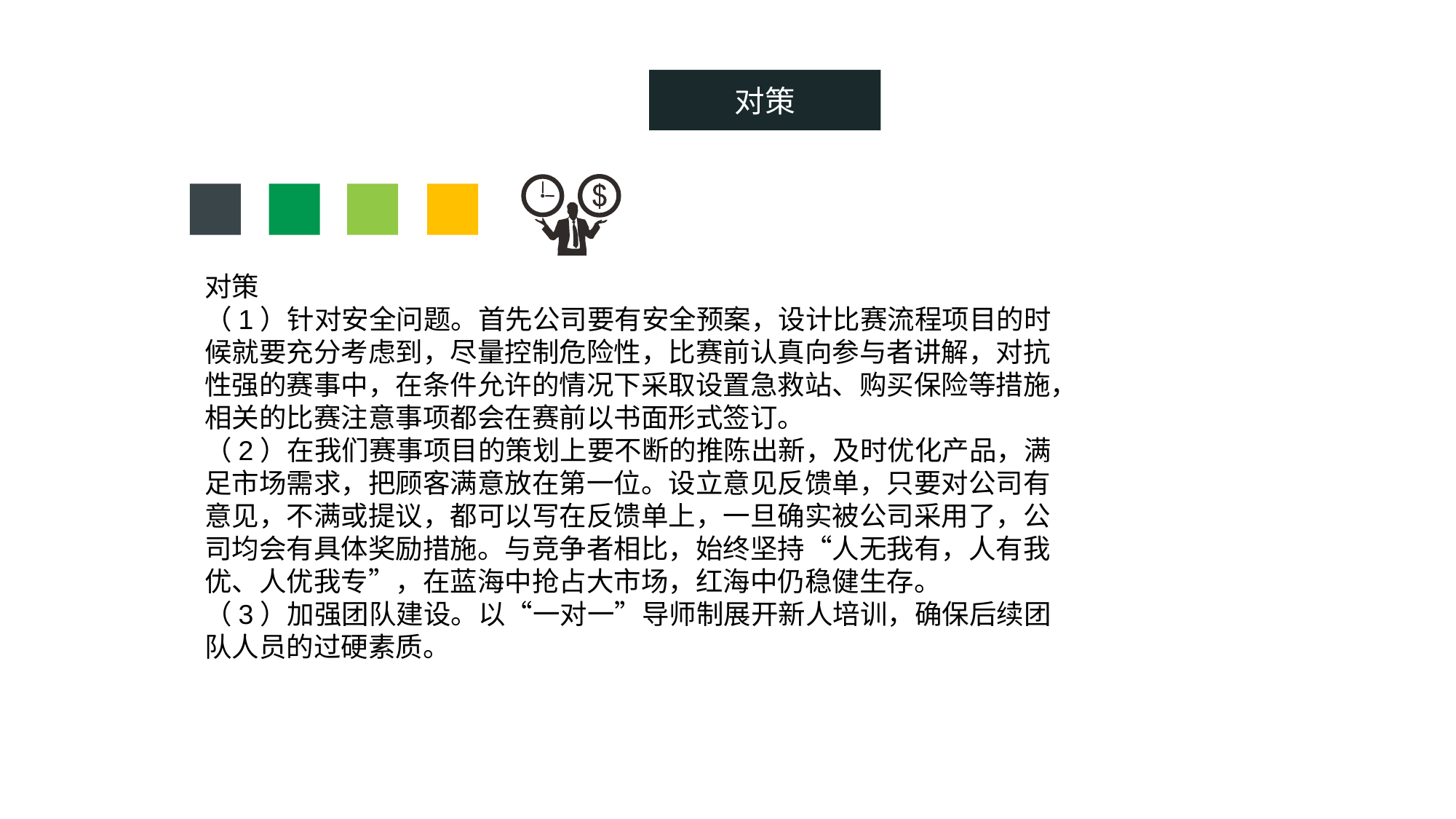

对策

对策
（1）针对安全问题。首先公司要有安全预案，设计比赛流程项目的时候就要充分考虑到，尽量控制危险性，比赛前认真向参与者讲解，对抗性强的赛事中，在条件允许的情况下采取设置急救站、购买保险等措施，相关的比赛注意事项都会在赛前以书面形式签订。
（2）在我们赛事项目的策划上要不断的推陈出新，及时优化产品，满足市场需求，把顾客满意放在第一位。设立意见反馈单，只要对公司有意见，不满或提议，都可以写在反馈单上，一旦确实被公司采用了，公司均会有具体奖励措施。与竞争者相比，始终坚持“人无我有，人有我优、人优我专”，在蓝海中抢占大市场，红海中仍稳健生存。
（3）加强团队建设。以“一对一”导师制展开新人培训，确保后续团队人员的过硬素质。